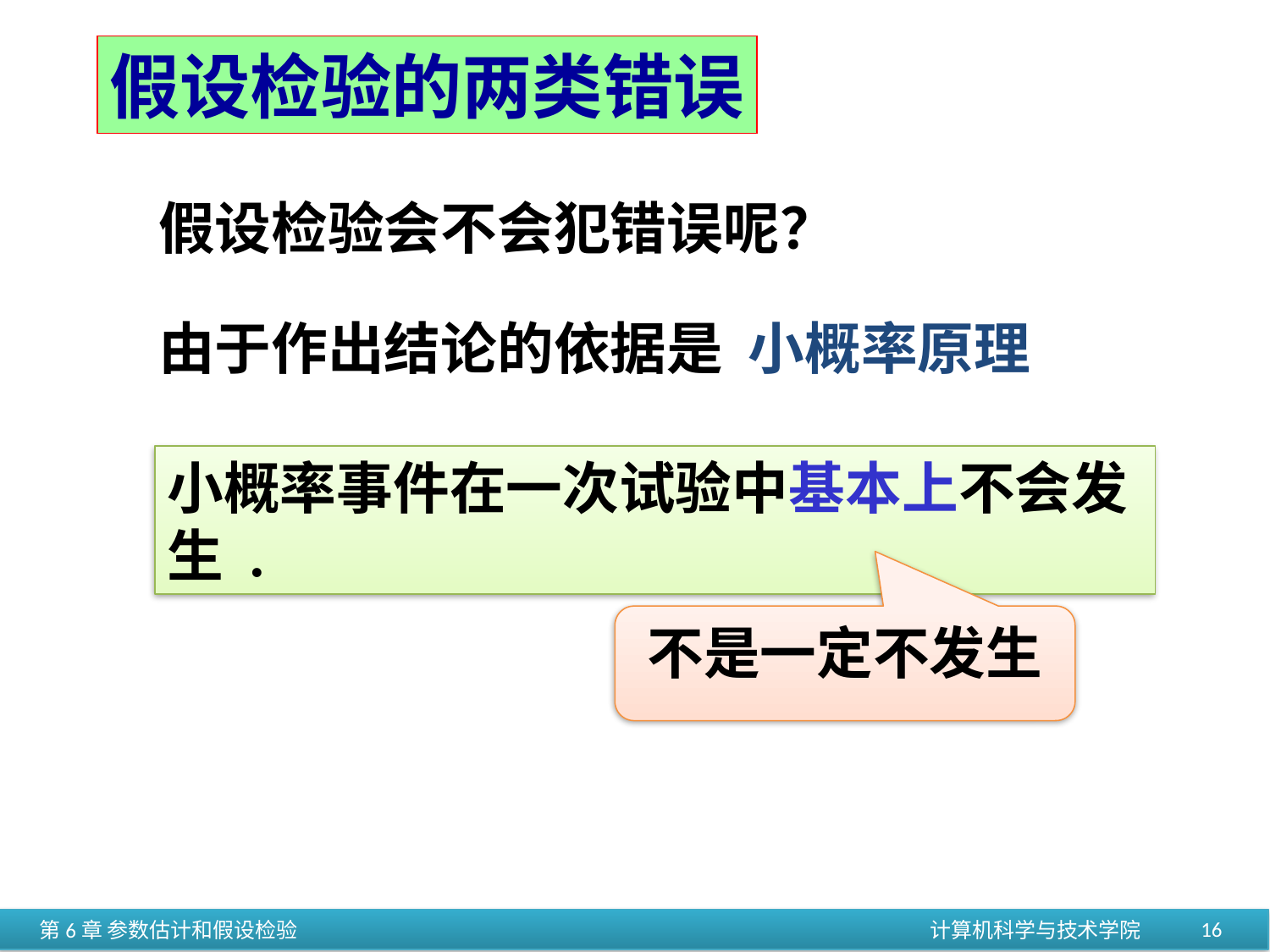

假设检验的两类错误
假设检验会不会犯错误呢？
由于作出结论的依据是
小概率原理
小概率事件在一次试验中基本上不会发生 .
不是一定不发生